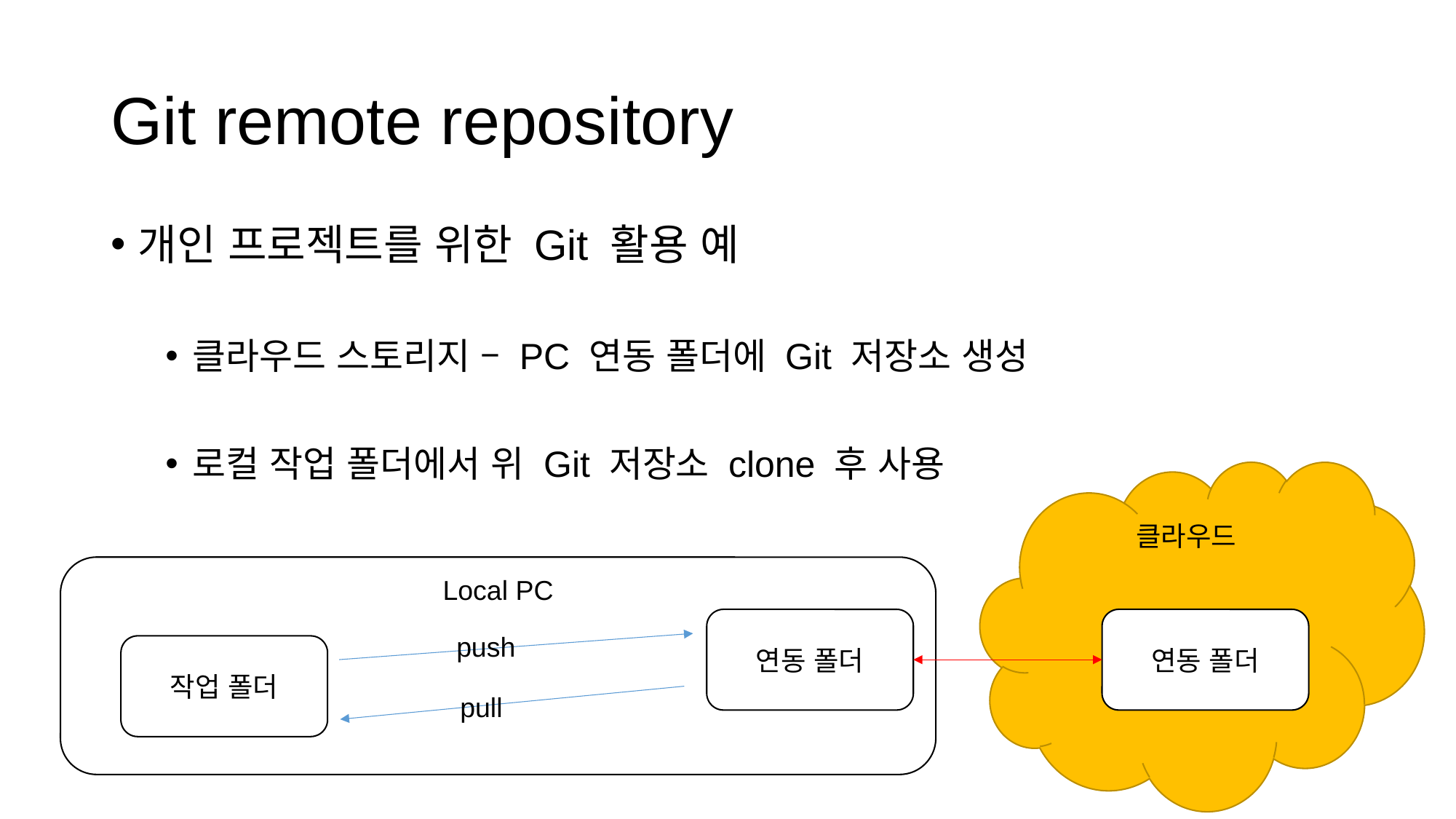

# Git remote repository
개인 프로젝트를 위한 Git 활용 예

클라우드 스토리지 – PC 연동 폴더에 Git 저장소 생성

로컬 작업 폴더에서 위 Git 저장소 clone 후 사용
클라우드
Local PC
연동 폴더
연동 폴더
push
작업 폴더
pull